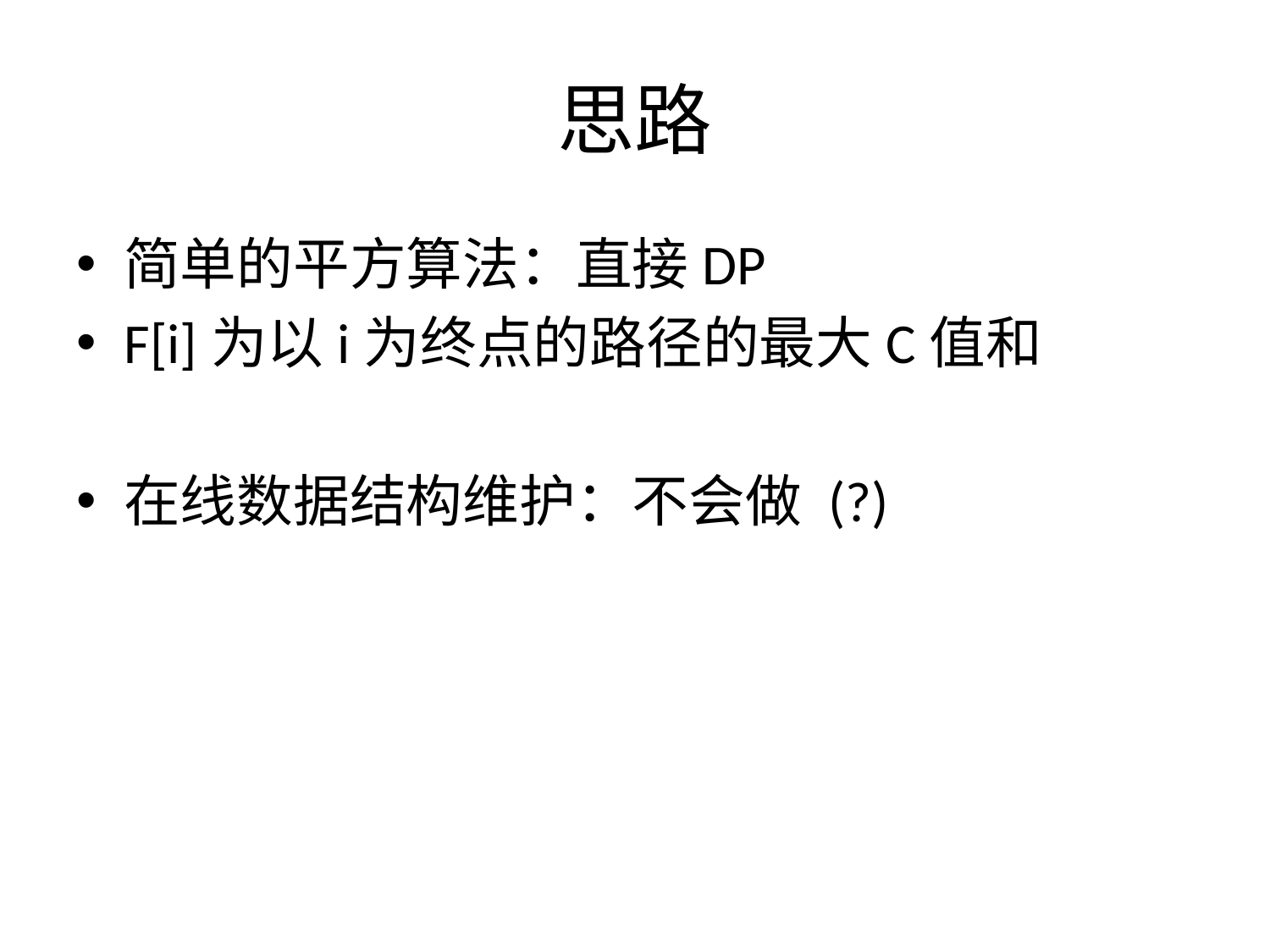

# 思路
简单的平方算法：直接DP
F[i]为以i为终点的路径的最大C值和

在线数据结构维护：不会做 (?)